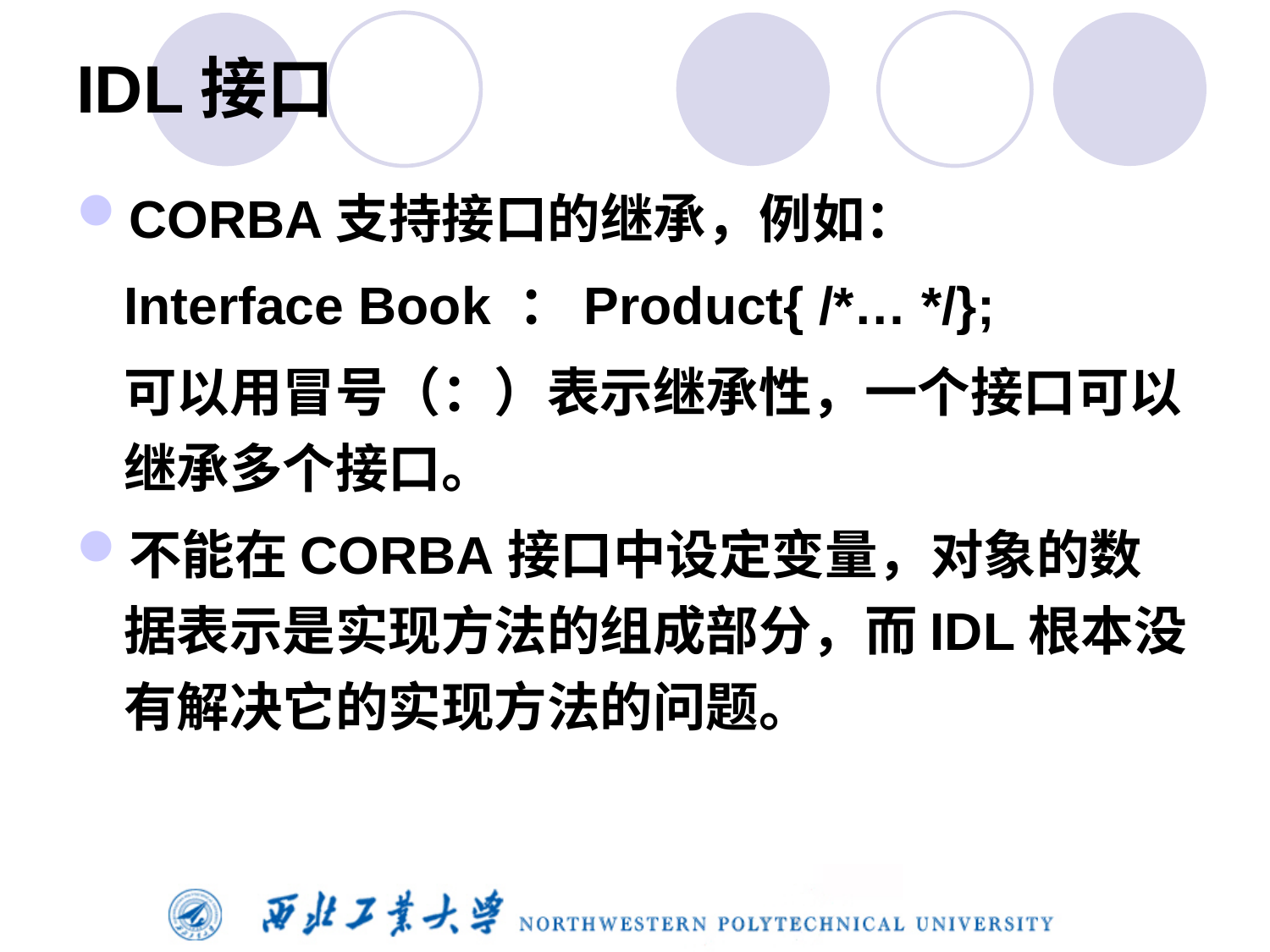

# IDL接口
CORBA支持接口的继承，例如：
	Interface Book ：Product{ /*… */};
	可以用冒号（：）表示继承性，一个接口可以继承多个接口。
不能在CORBA接口中设定变量，对象的数据表示是实现方法的组成部分，而IDL根本没有解决它的实现方法的问题。